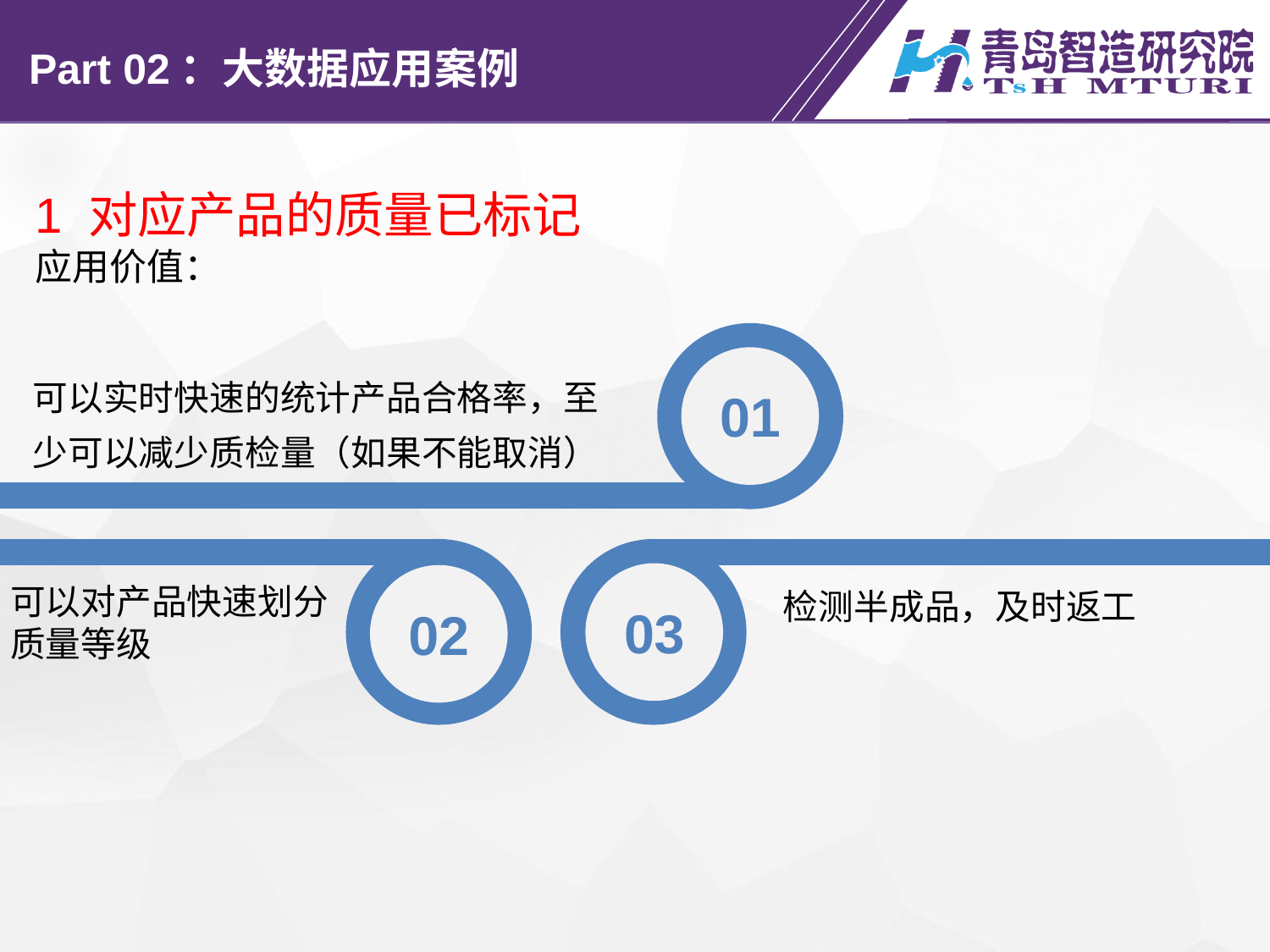

Part 02：大数据应用案例
1 对应产品的质量已标记
应用价值：

01
可以实时快速的统计产品合格率，至少可以减少质检量（如果不能取消）

02

03
可以对产品快速划分质量等级
检测半成品，及时返工